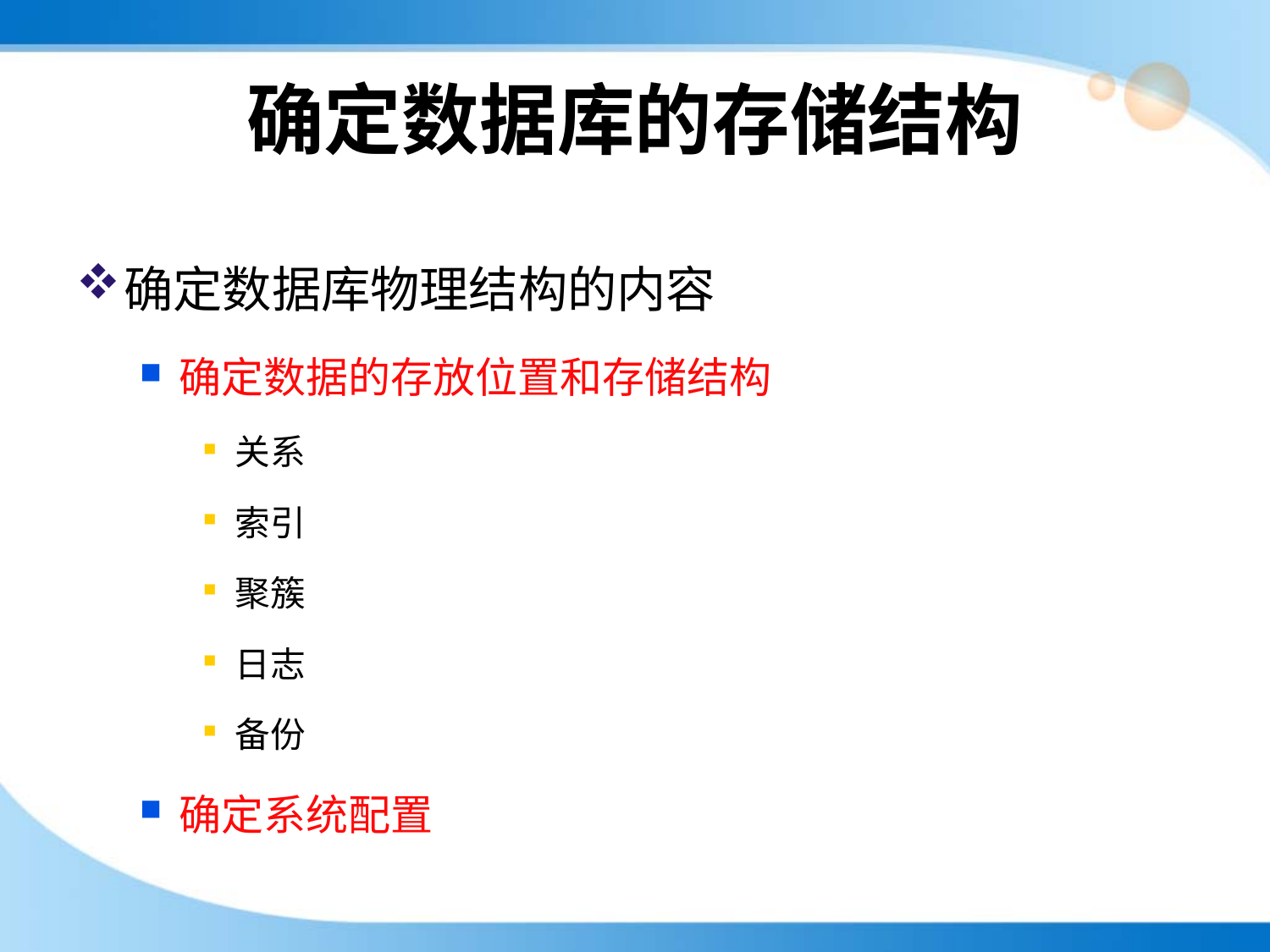

# 确定数据库的存储结构
确定数据库物理结构的内容
确定数据的存放位置和存储结构
关系
索引
聚簇
日志
备份
确定系统配置